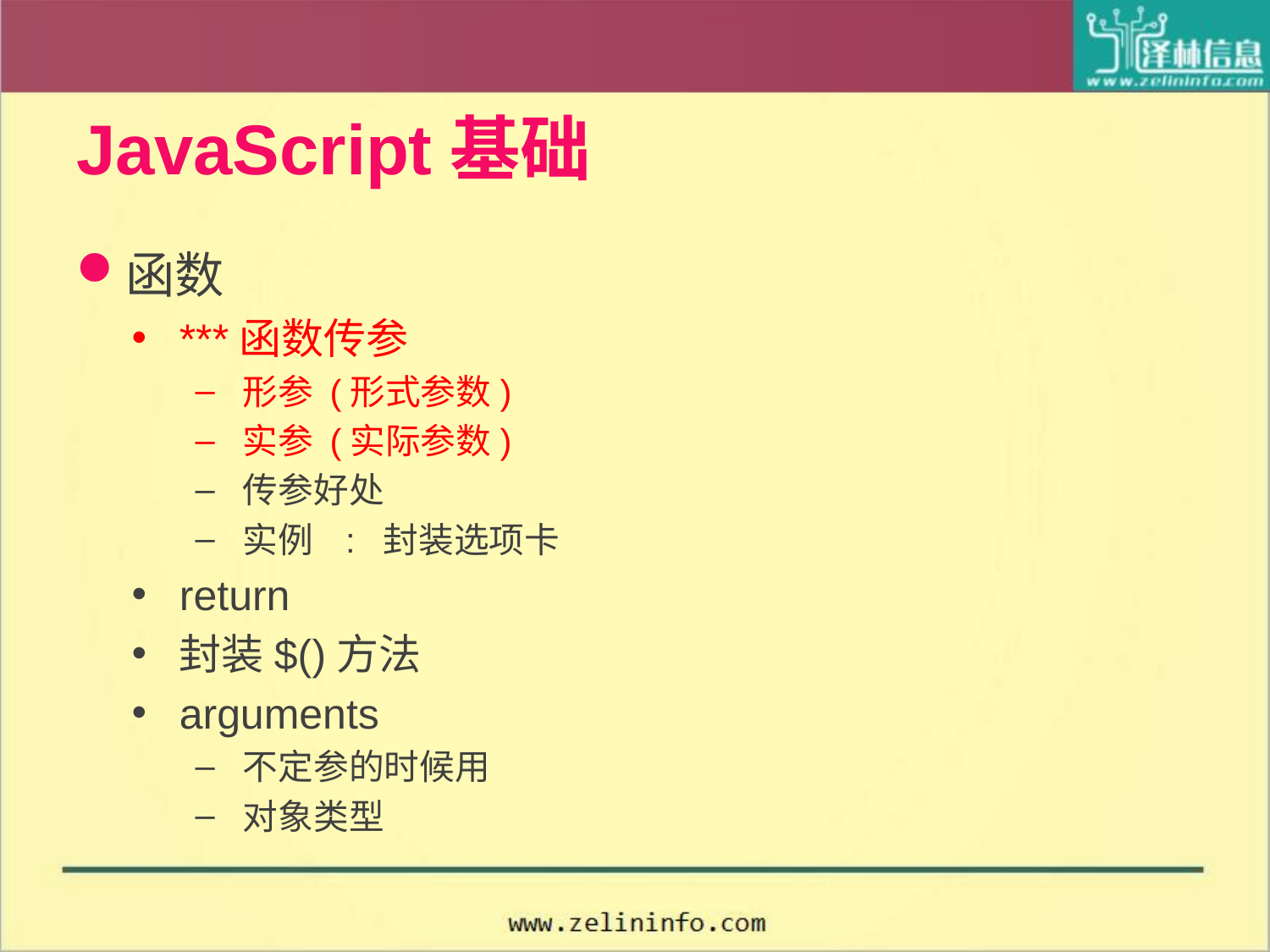

# JavaScript基础
函数
***函数传参
形参 (形式参数)
实参 (实际参数)
传参好处
实例   :  封装选项卡
return
封装$()方法
arguments
不定参的时候用
对象类型